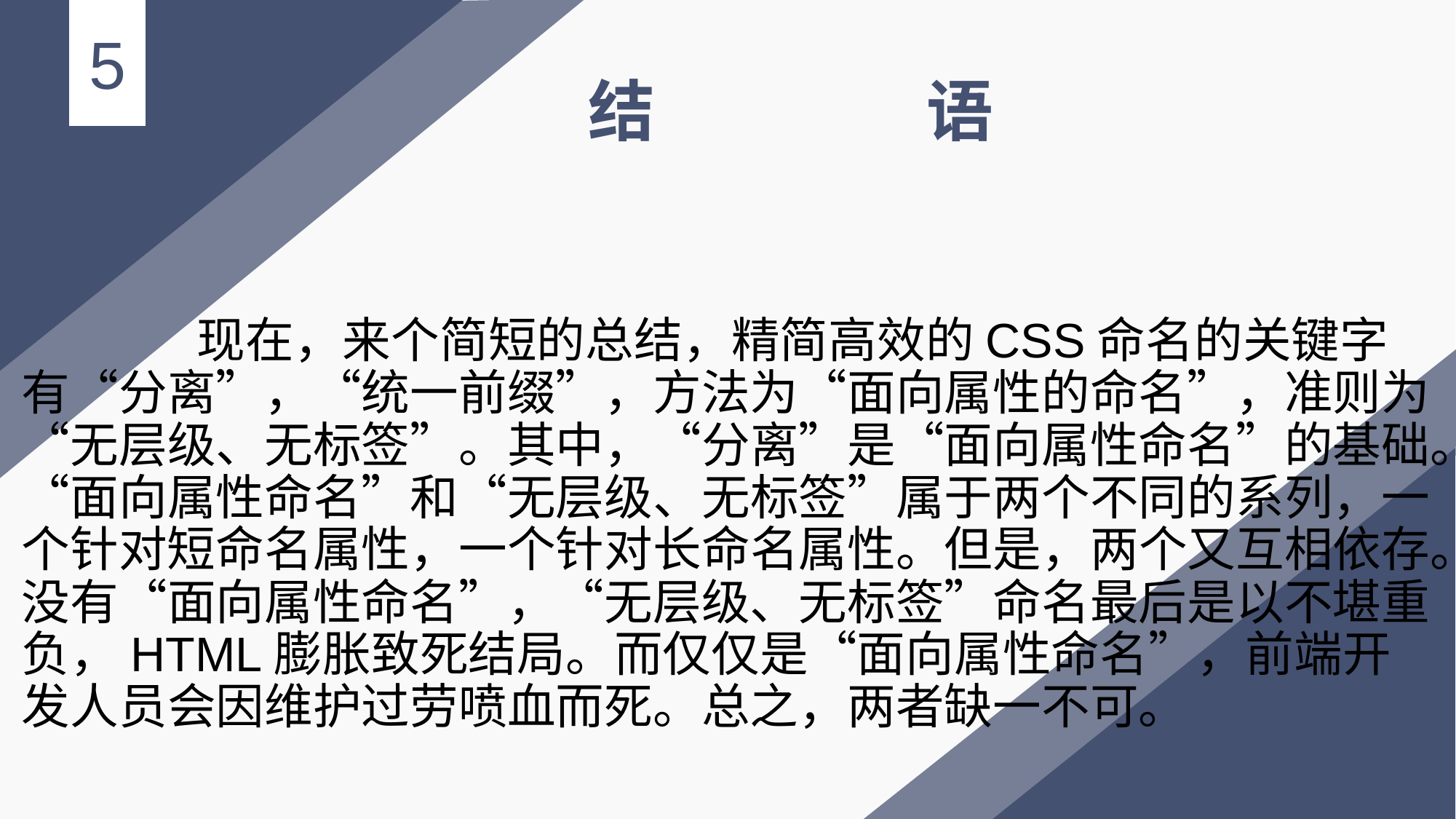

5
结                  语
# 现在，来个简短的总结，精简高效的CSS命名的关键字有“分离”，“统一前缀”，方法为“面向属性的命名”，准则为“无层级、无标签”。其中，“分离”是“面向属性命名”的基础。“面向属性命名”和“无层级、无标签”属于两个不同的系列，一个针对短命名属性，一个针对长命名属性。但是，两个又互相依存。没有“面向属性命名”，“无层级、无标签”命名最后是以不堪重负，HTML膨胀致死结局。而仅仅是“面向属性命名”，前端开发人员会因维护过劳喷血而死。总之，两者缺一不可。